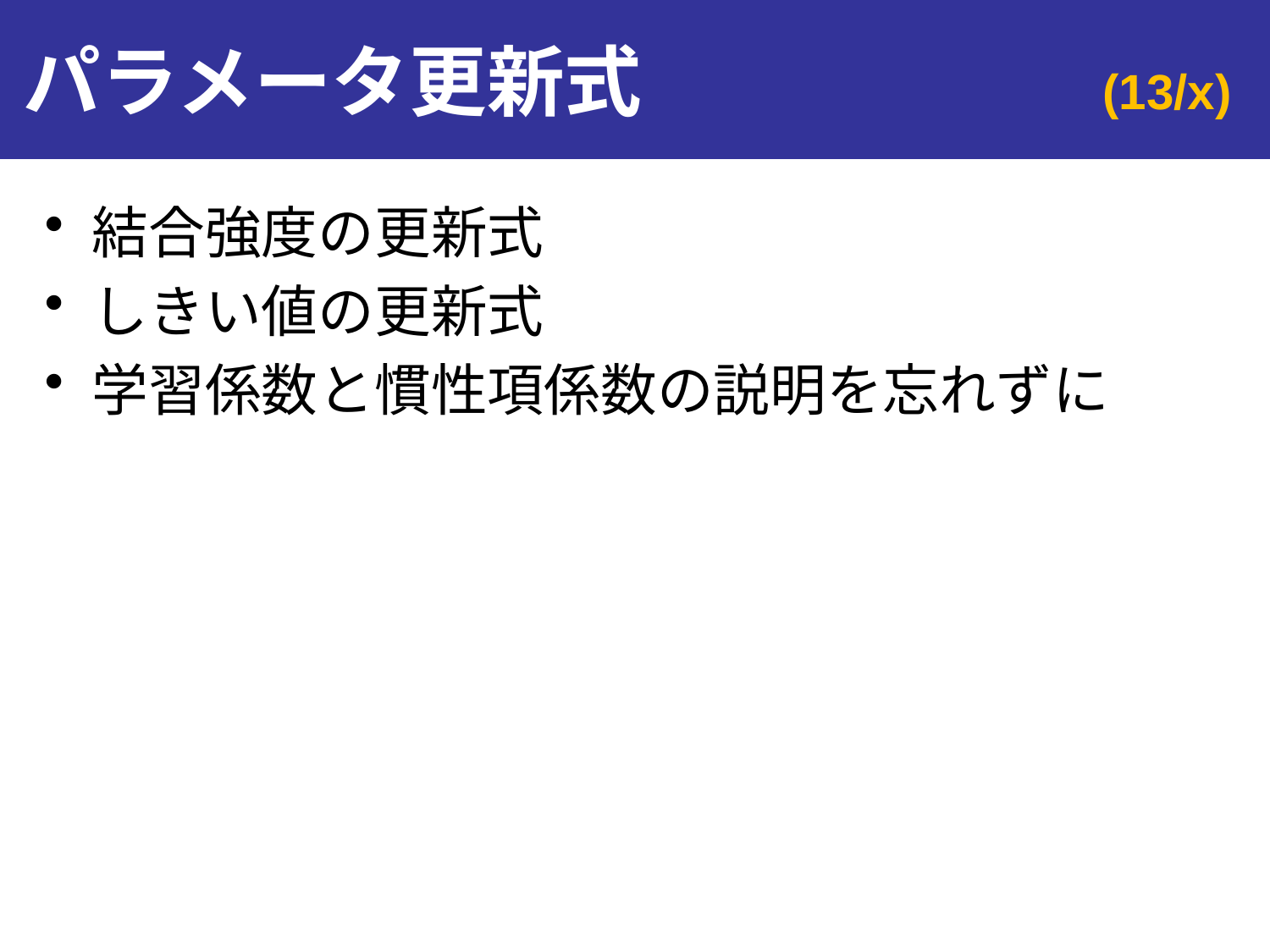

# パラメータ更新式
結合強度の更新式
しきい値の更新式
学習係数と慣性項係数の説明を忘れずに